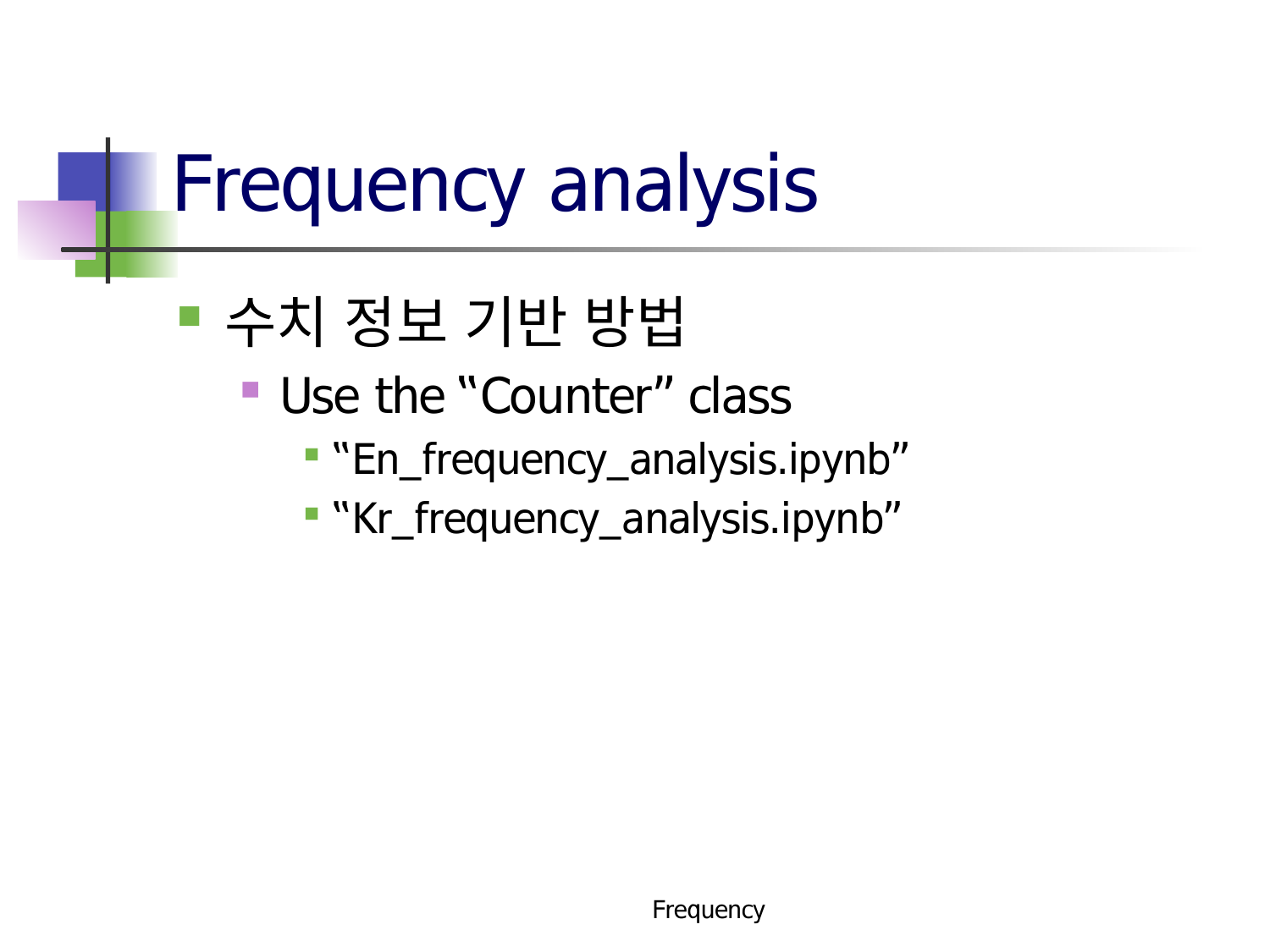

# Frequency analysis
수치 정보 기반 방법
Use the “Counter” class
“En_frequency_analysis.ipynb”
“Kr_frequency_analysis.ipynb”
Frequency